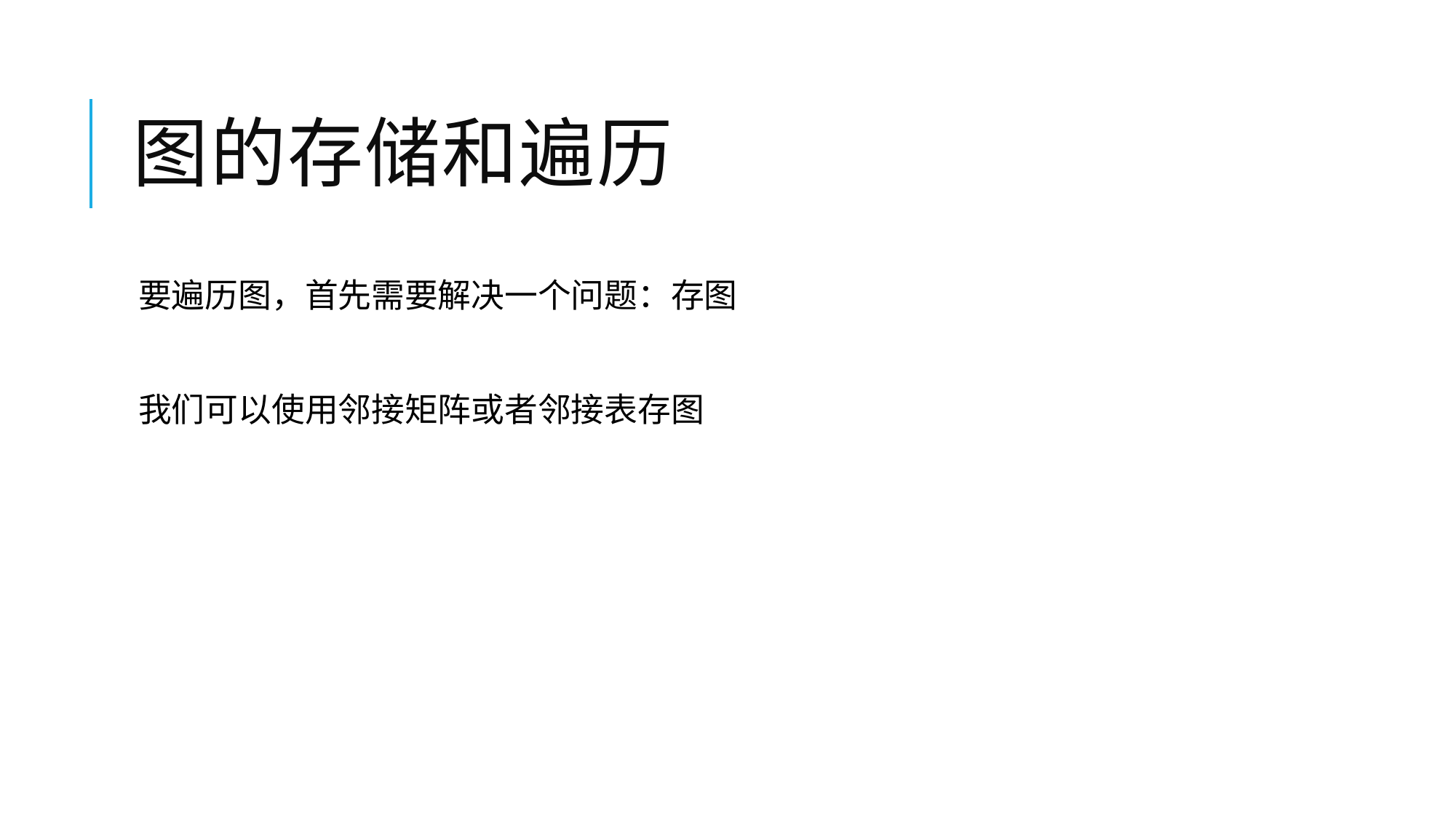

# 图的存储和遍历
要遍历图，首先需要解决一个问题：存图

我们可以使用邻接矩阵或者邻接表存图